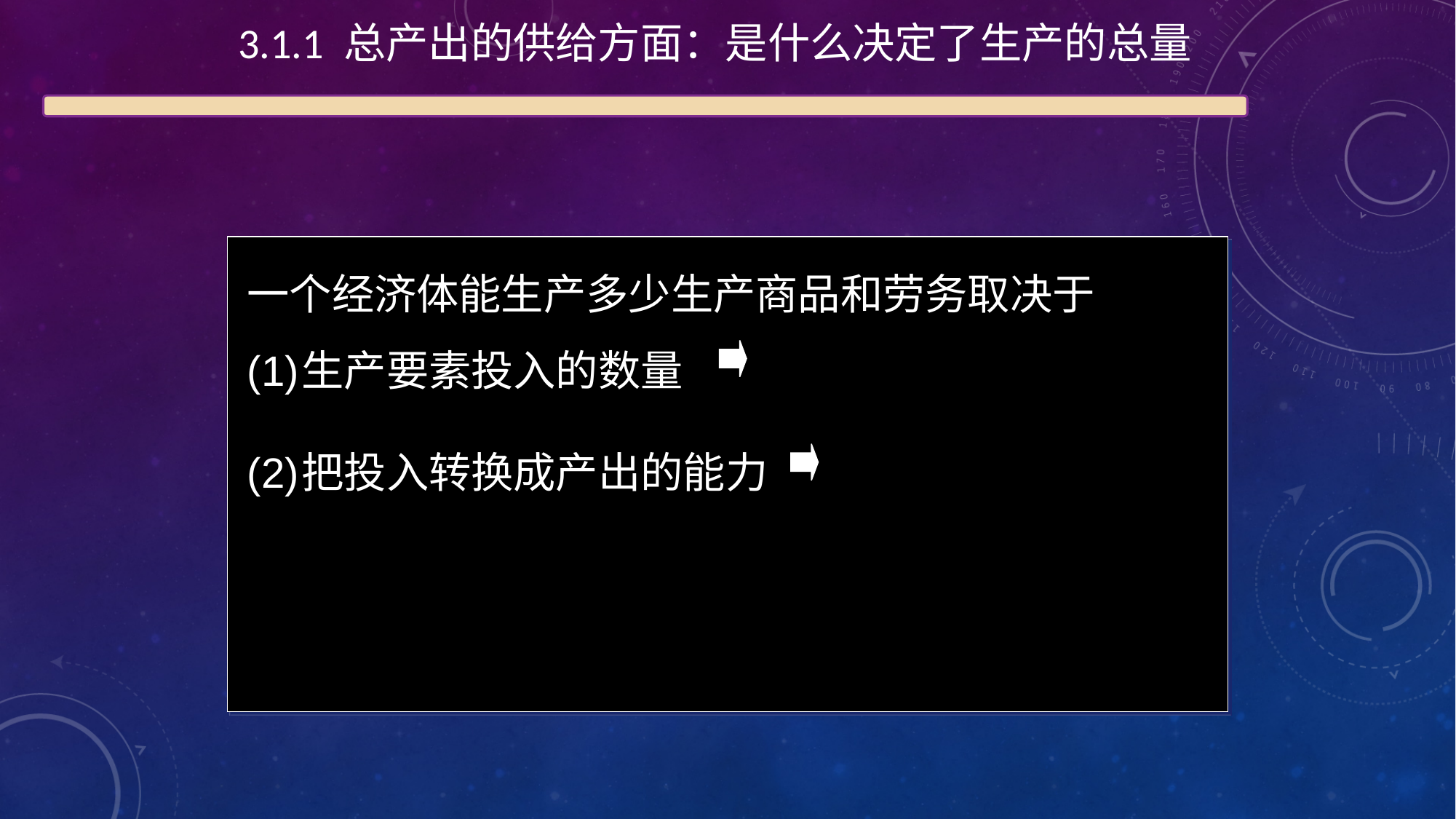

3.1.1 总产出的供给方面：是什么决定了生产的总量

一个经济体能生产多少生产商品和劳务取决于
生产要素投入的数量

把投入转换成产出的能力

生产要素

生产函数